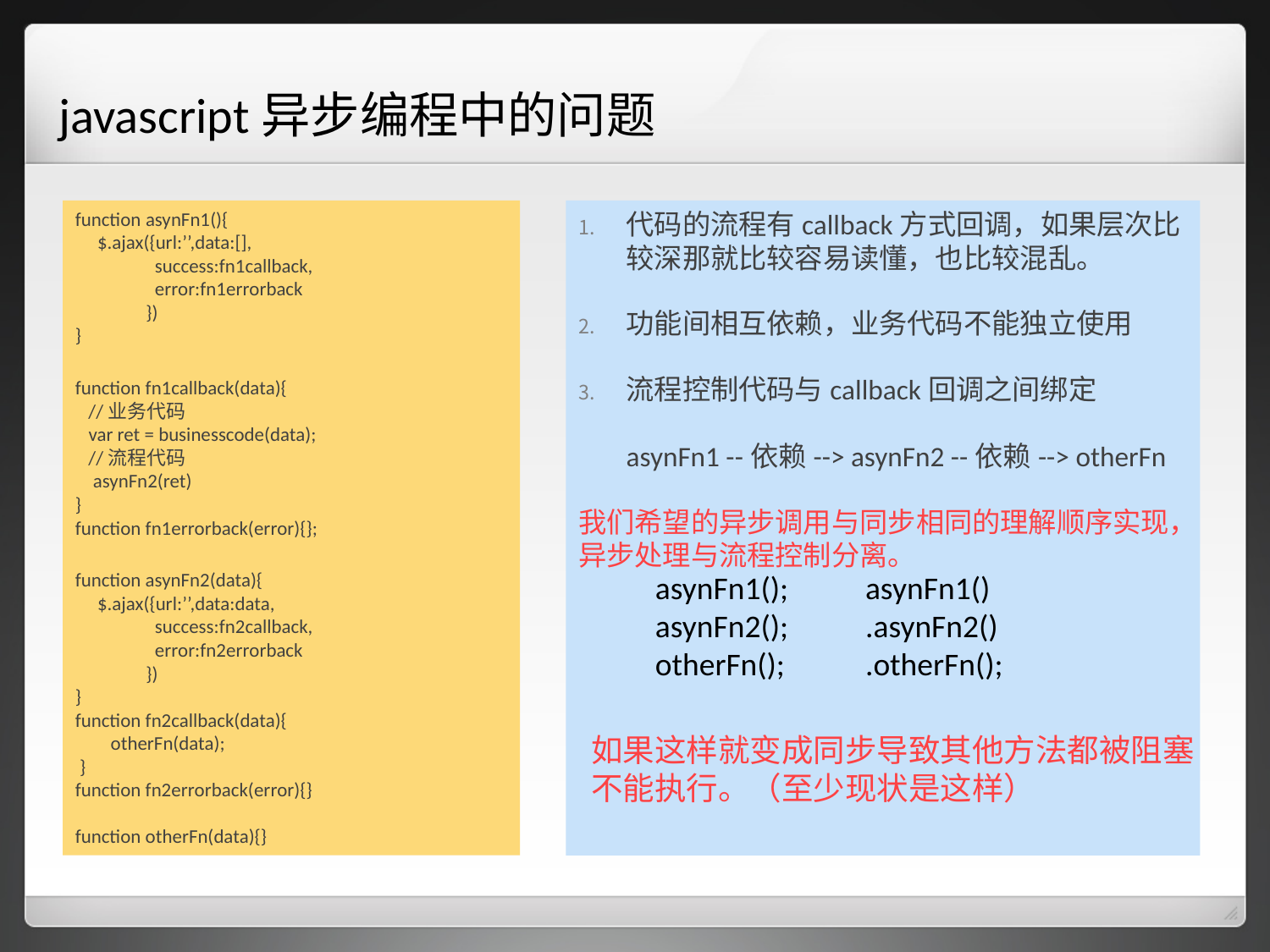

# javascript异步编程中的问题
代码的流程有callback方式回调，如果层次比较深那就比较容易读懂，也比较混乱。
功能间相互依赖，业务代码不能独立使用
流程控制代码与callback回调之间绑定
asynFn1 --依赖--> asynFn2 --依赖--> otherFn
我们希望的异步调用与同步相同的理解顺序实现，异步处理与流程控制分离。

function asynFn1(){
     $.ajax({url:’’,data:[],
                  success:fn1callback,
                  error:fn1errorback
                })
}
function fn1callback(data){
   //业务代码
  var ret = businesscode(data);
   //流程代码
   asynFn2(ret)
}
function fn1errorback(error){};
function asynFn2(data){
     $.ajax({url:’’,data:data,
                  success:fn2callback,
                  error:fn2errorback
                })
}
function fn2callback(data){
        otherFn(data);
 }
function fn2errorback(error){}
function otherFn(data){}
asynFn1();
asynFn2();
otherFn();
asynFn1()
.asynFn2()
.otherFn();
如果这样就变成同步导致其他方法都被阻塞不能执行。（至少现状是这样）